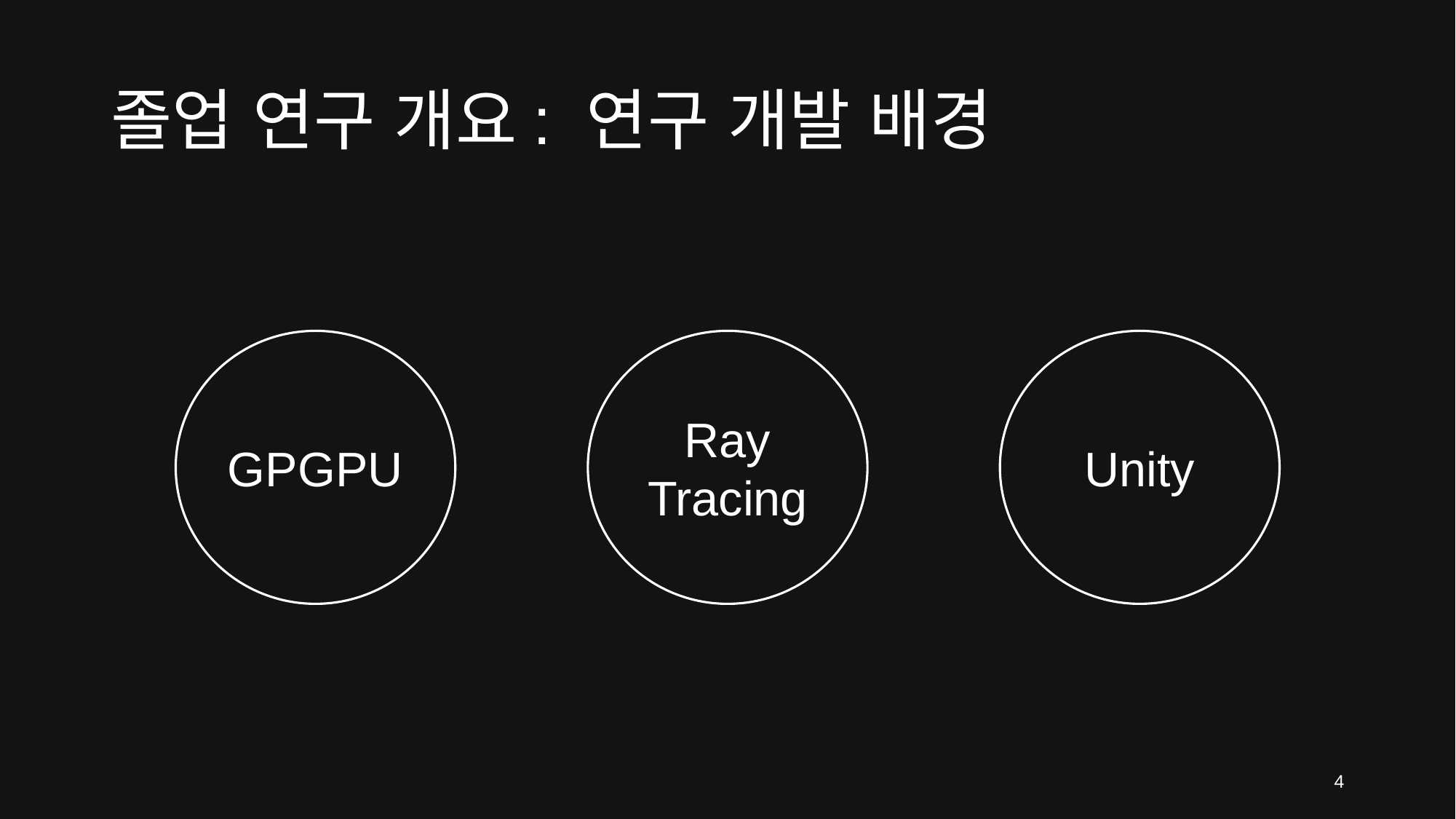

# 졸업 연구 개요: 연구 개발 배경
GPGPU
Ray
Tracing
Unity
4